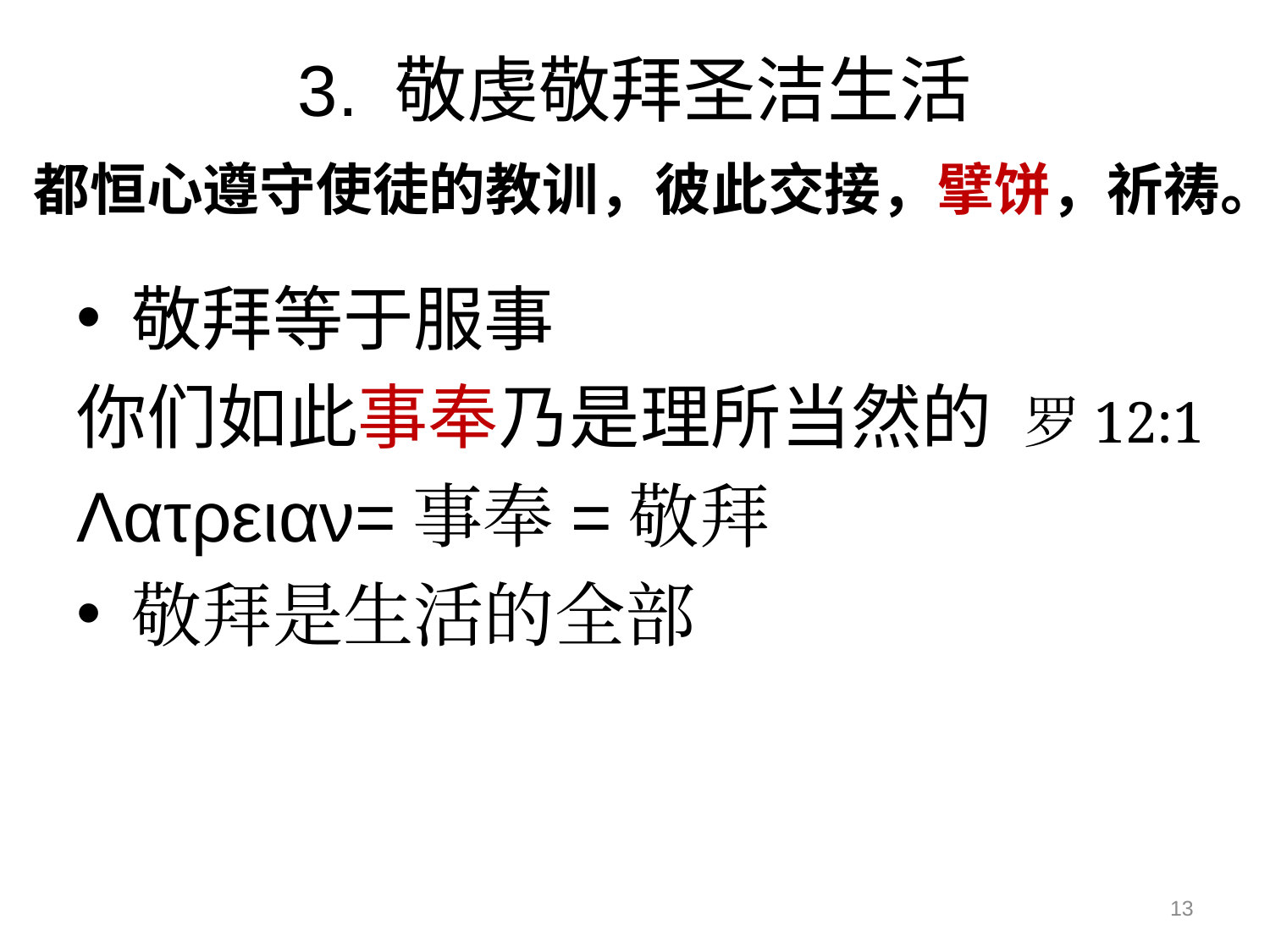

# 3. 敬虔敬拜圣洁生活
都恒心遵守使徒的教训，彼此交接，擘饼，祈祷。

敬拜等于服事
你们如此事奉乃是理所当然的  罗12:1
Λατρειαν=事奉=敬拜
敬拜是生活的全部

13